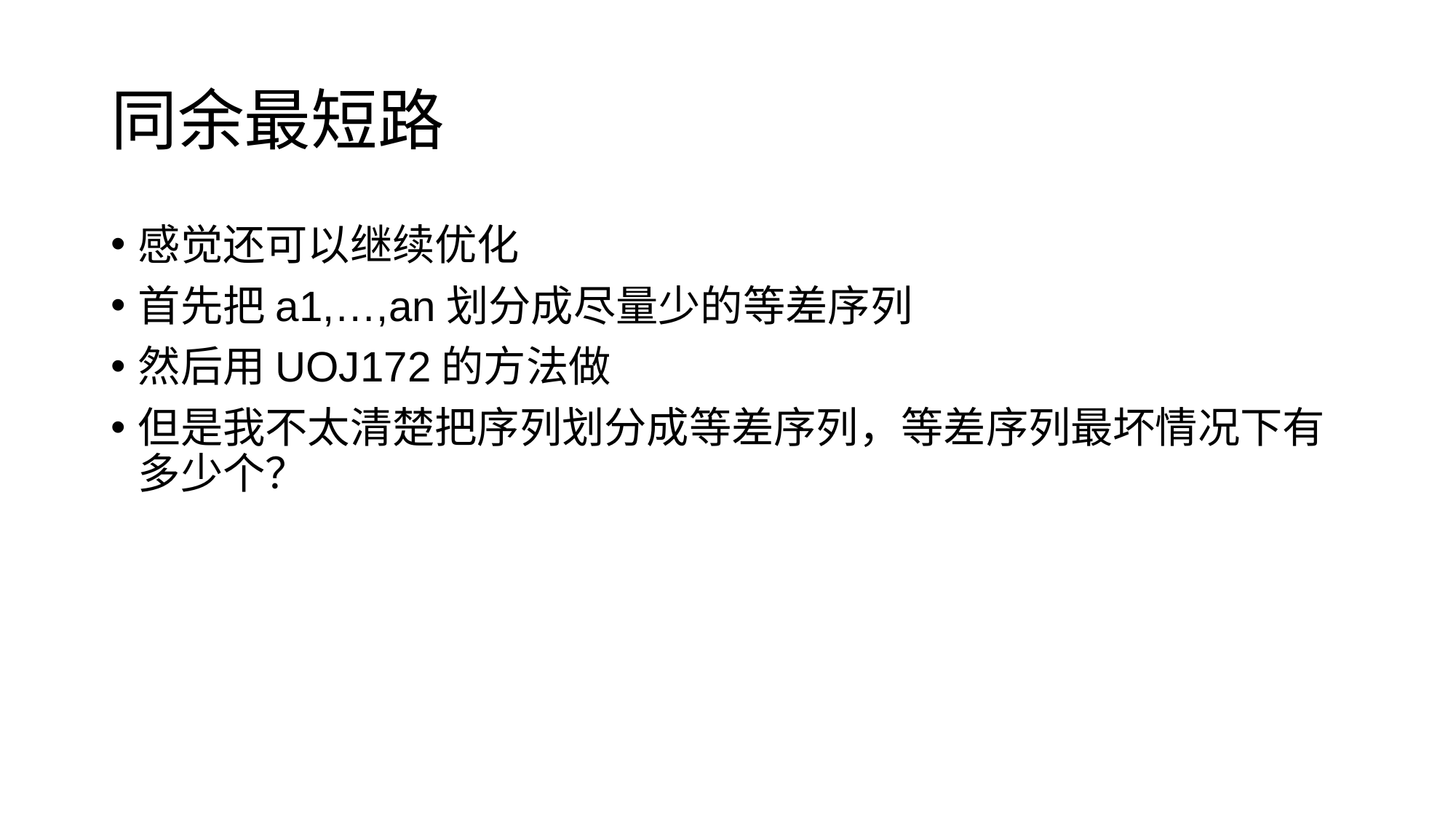

# 同余最短路
感觉还可以继续优化
首先把a1,…,an划分成尽量少的等差序列
然后用UOJ172的方法做
但是我不太清楚把序列划分成等差序列，等差序列最坏情况下有多少个？